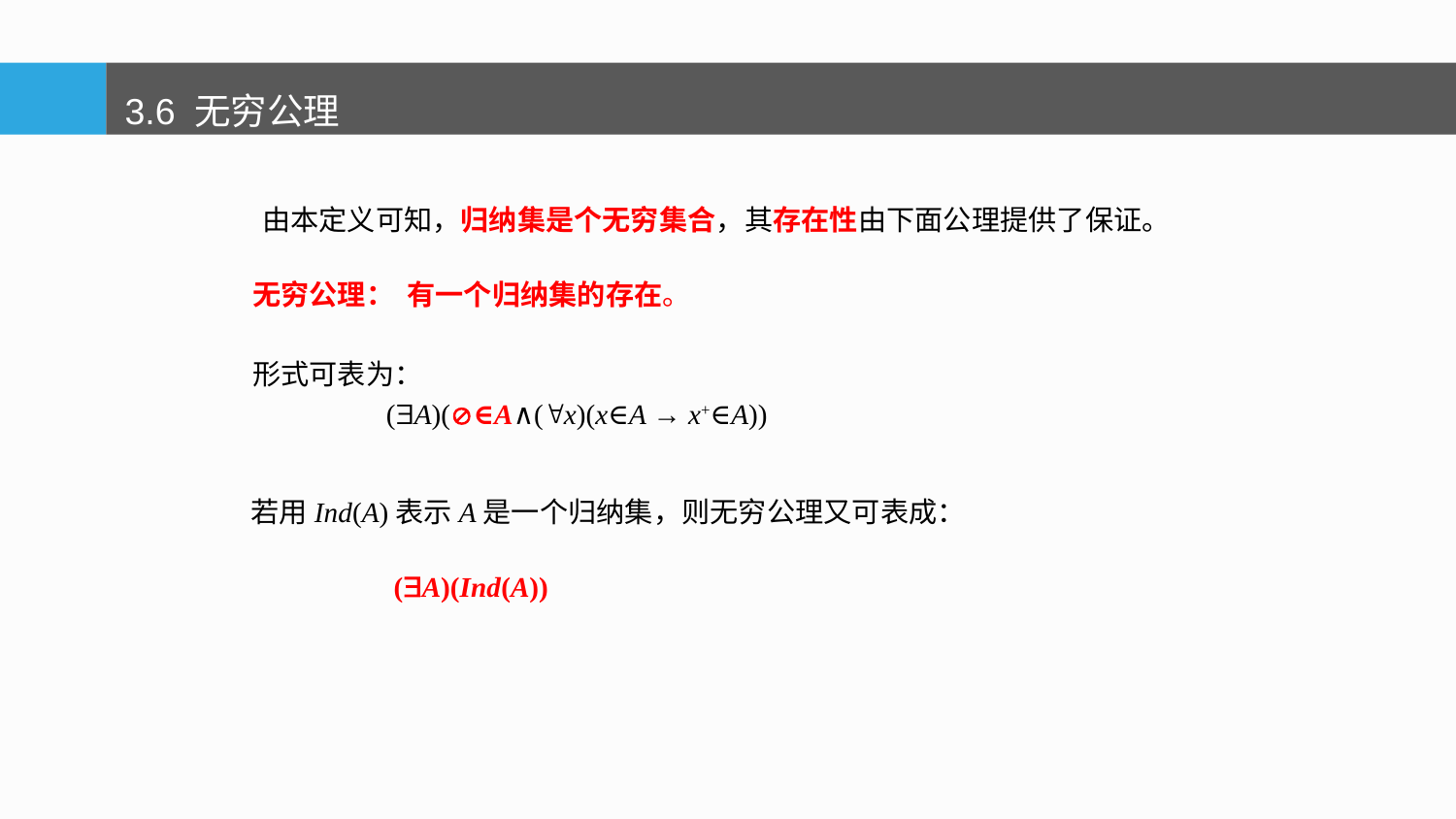

3.6 无穷公理

 由本定义可知，归纳集是个无穷集合，其存在性由下面公理提供了保证。
无穷公理：  有一个归纳集的存在。

形式可表为：
                   (∃A)(∅∈A∧(∀x)(x∈A → x+∈A))
若用Ind(A)表示A是一个归纳集，则无穷公理又可表成：
(∃A)(Ind(A))